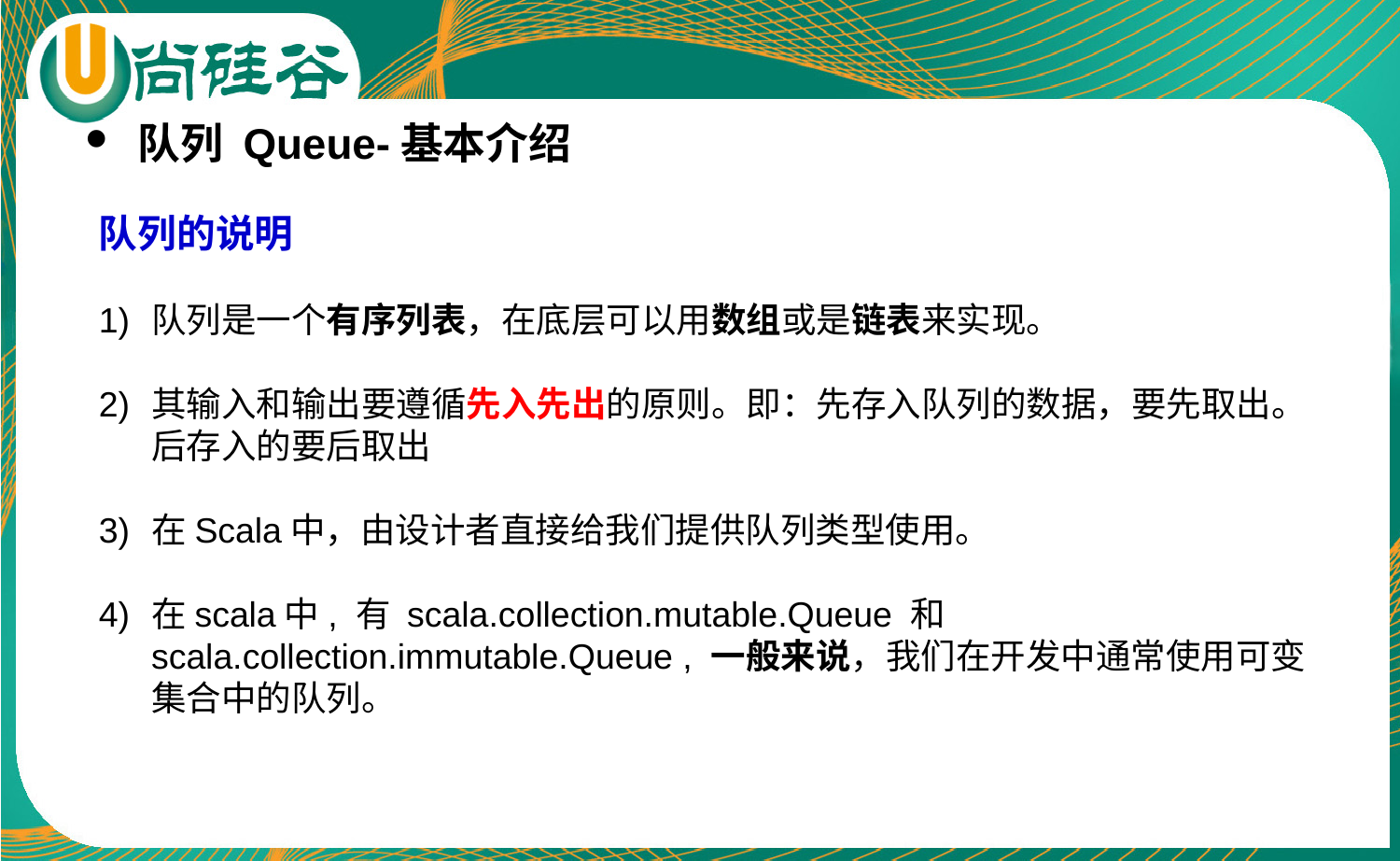

队列 Queue-基本介绍

队列的说明

队列是一个有序列表，在底层可以用数组或是链表来实现。

其输入和输出要遵循先入先出的原则。即：先存入队列的数据，要先取出。后存入的要后取出

在Scala中，由设计者直接给我们提供队列类型使用。

在scala中, 有 scala.collection.mutable.Queue 和 scala.collection.immutable.Queue , 一般来说，我们在开发中通常使用可变集合中的队列。